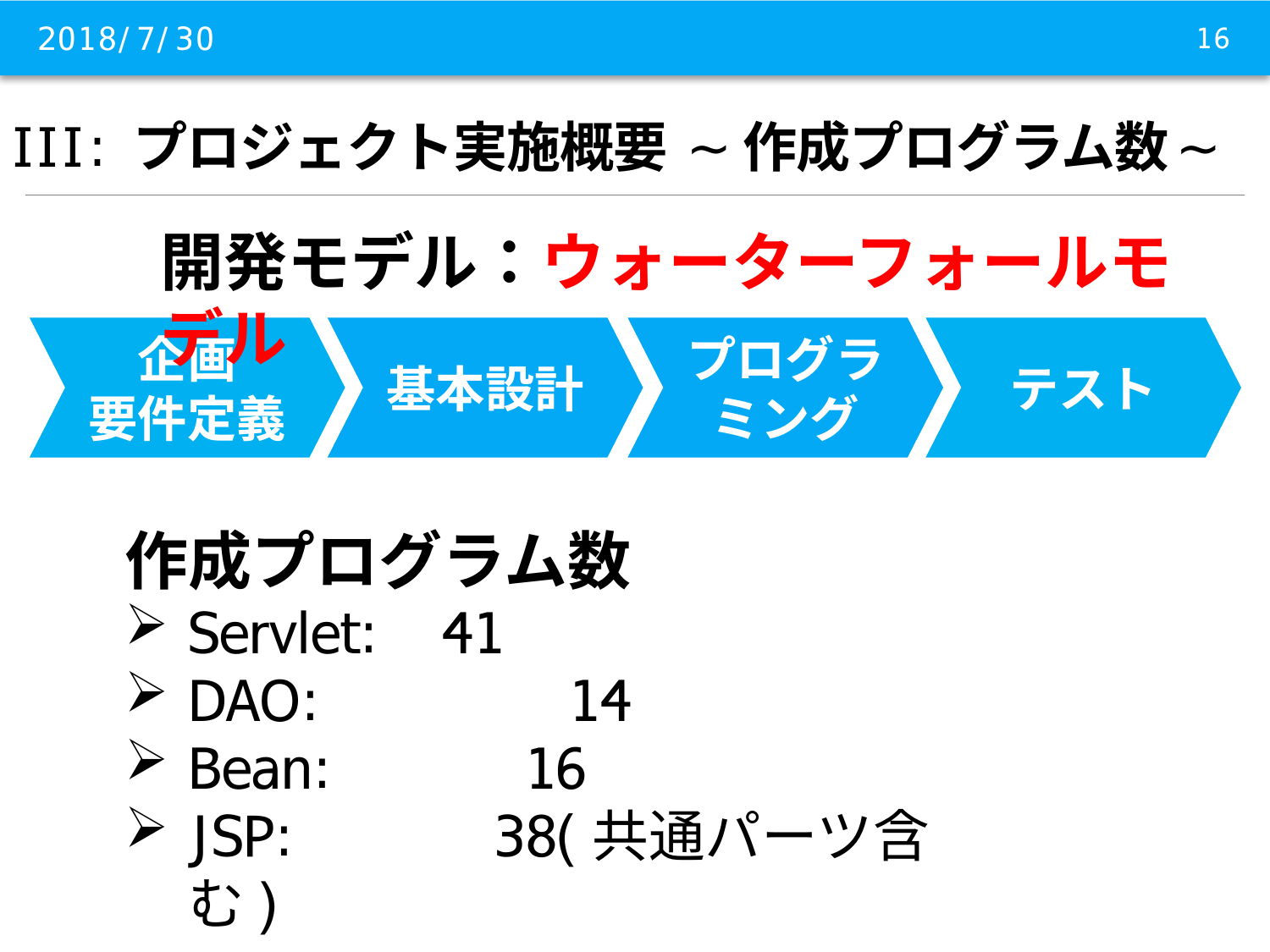

2018/7/30
16
# III: プロジェクト実施概要 ~作成プログラム数~
開発モデル：ウォーターフォールモデル
プログラミング
企画
要件定義
基本設計
テスト
作成プログラム数
Servlet:	41
DAO:		14
Bean:	　 16
JSP:		   38(共通パーツ含む)